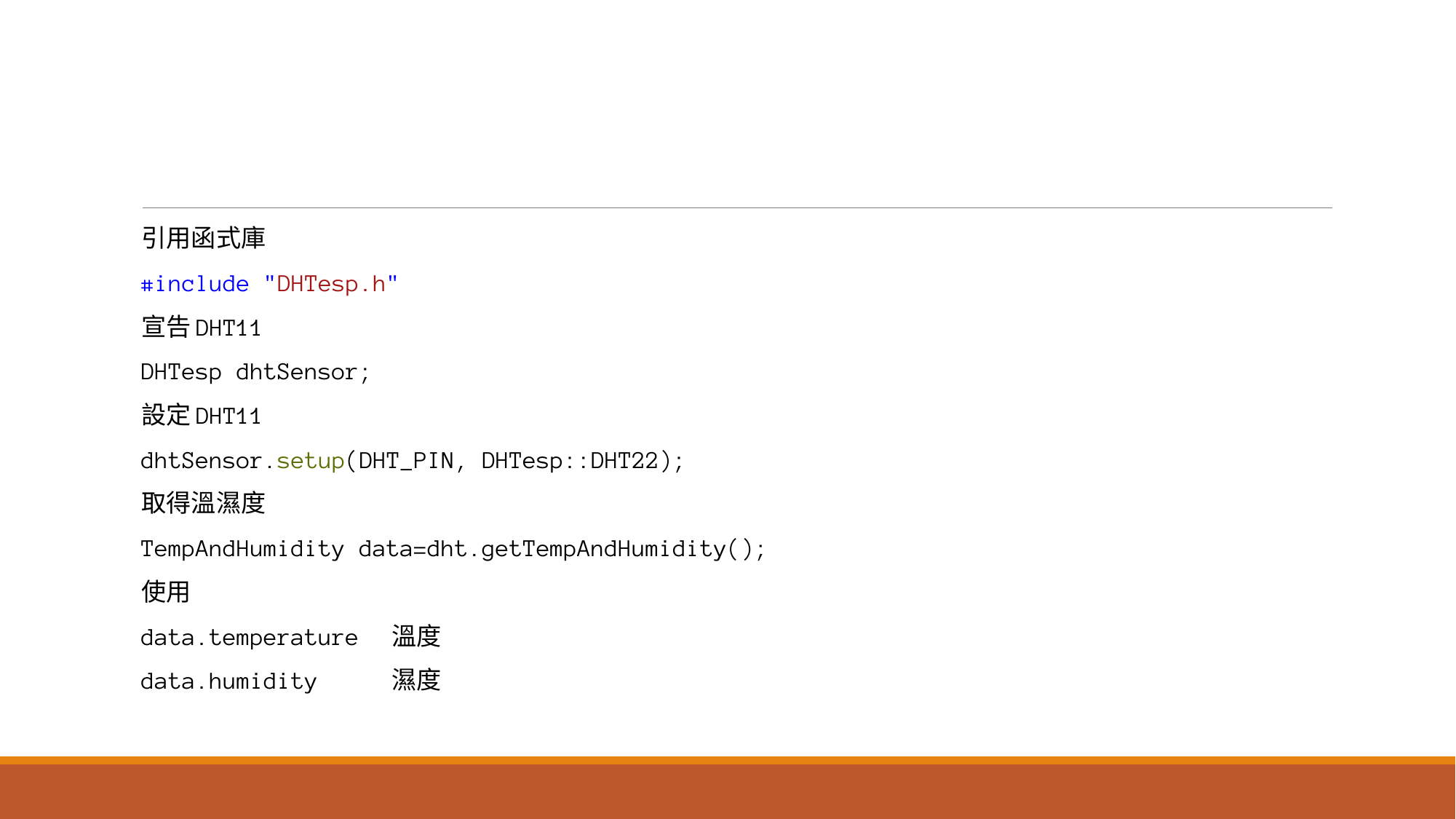

#
引用函式庫
#include "DHTesp.h"
宣告DHT11
DHTesp dhtSensor;
設定DHT11
dhtSensor.setup(DHT_PIN, DHTesp::DHT22);
取得溫濕度
TempAndHumidity data=dht.getTempAndHumidity();
使用
data.temperature  溫度
data.humidity     濕度